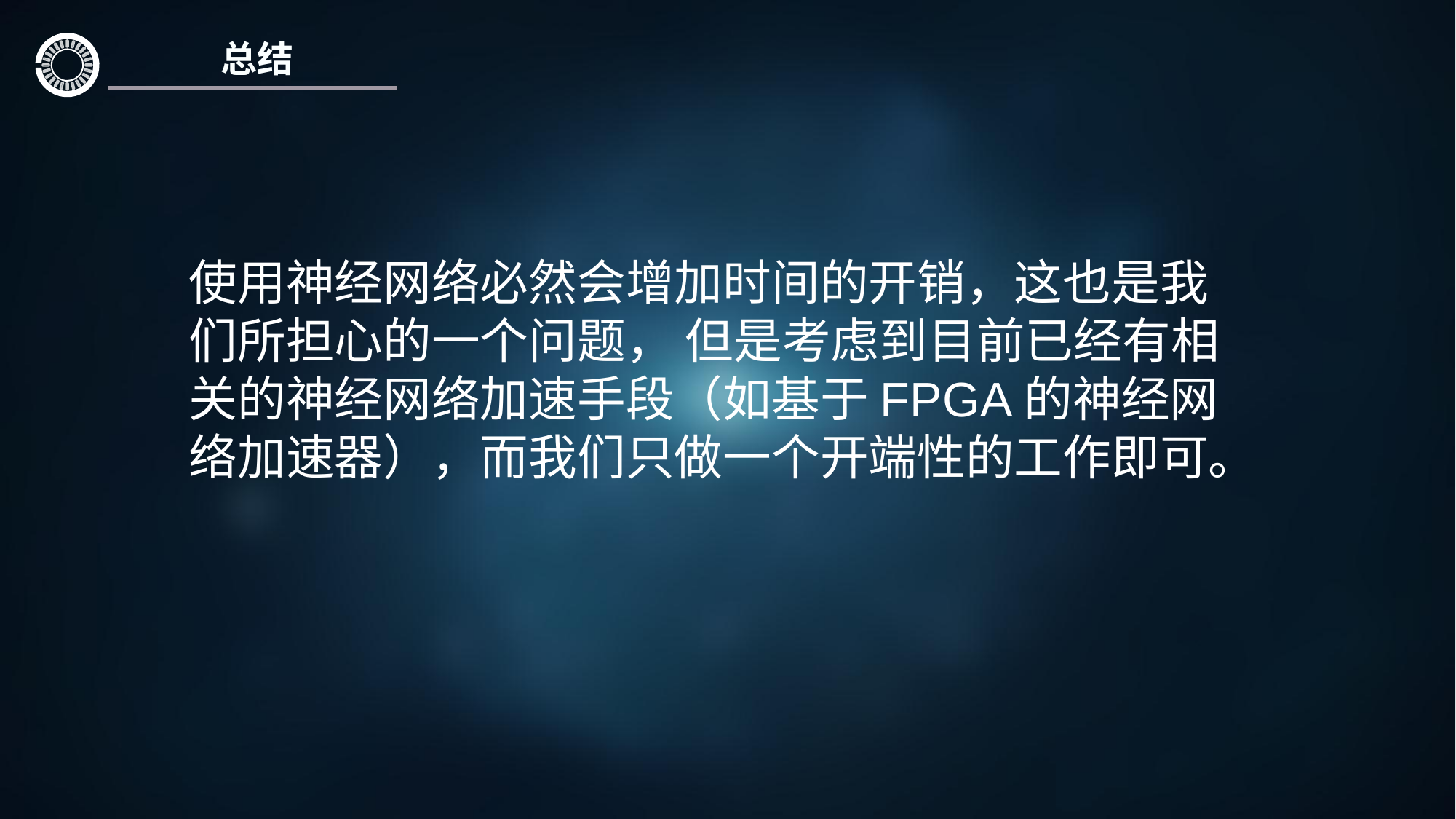

总结
使用神经网络必然会增加时间的开销，这也是我们所担心的一个问题， 但是考虑到目前已经有相关的神经网络加速手段（如基于FPGA的神经网络加速器），而我们只做一个开端性的工作即可。